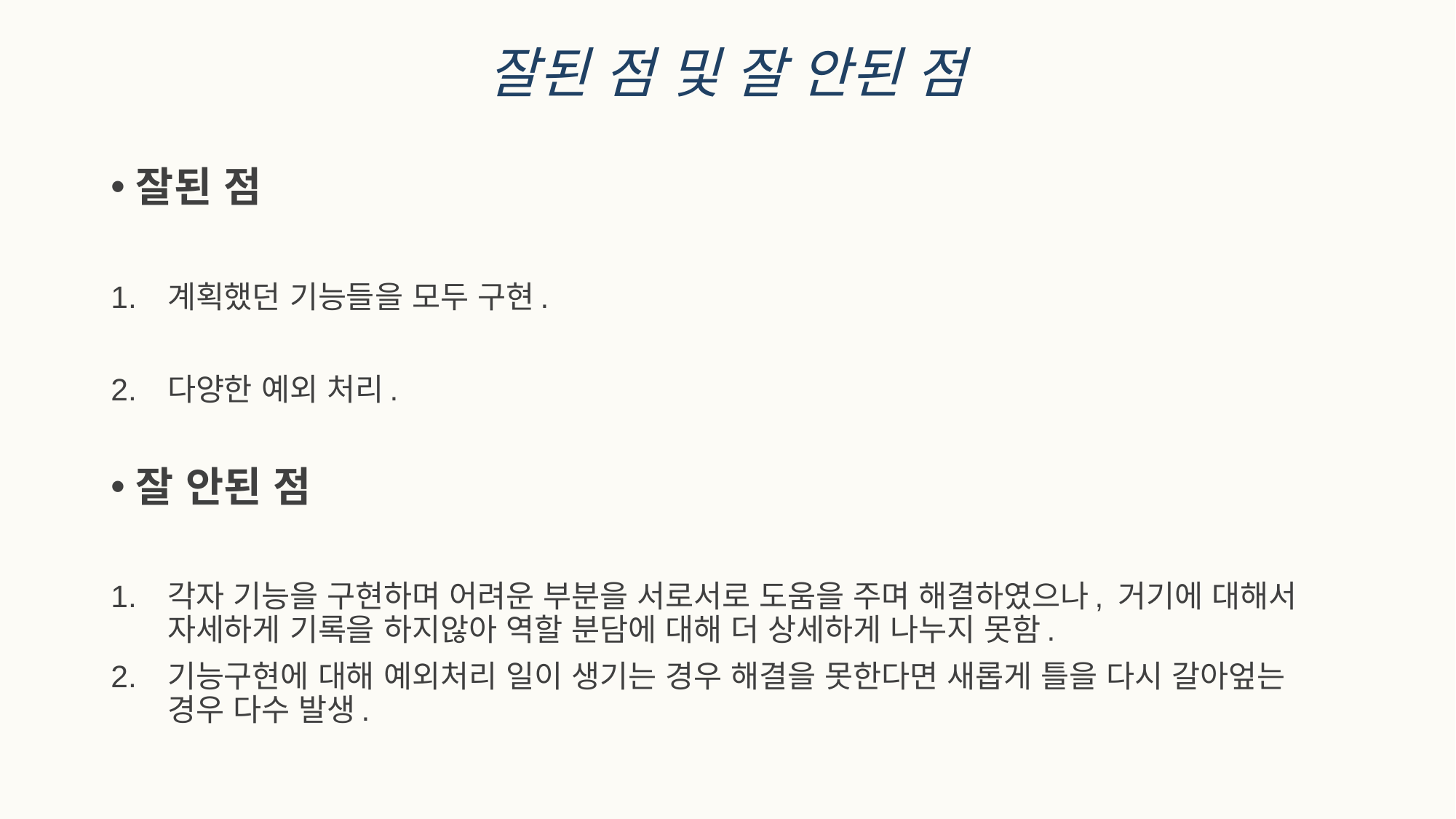

잘된 점 및 잘 안된 점

잘된 점

계획했던 기능들을 모두 구현.

다양한 예외 처리.

잘 안된 점

각자 기능을 구현하며 어려운 부분을 서로서로 도움을 주며 해결하였으나, 거기에 대해서 자세하게 기록을 하지않아 역할 분담에 대해 더 상세하게 나누지 못함.
기능구현에 대해 예외처리 일이 생기는 경우 해결을 못한다면 새롭게 틀을 다시 갈아엎는 경우 다수 발생.